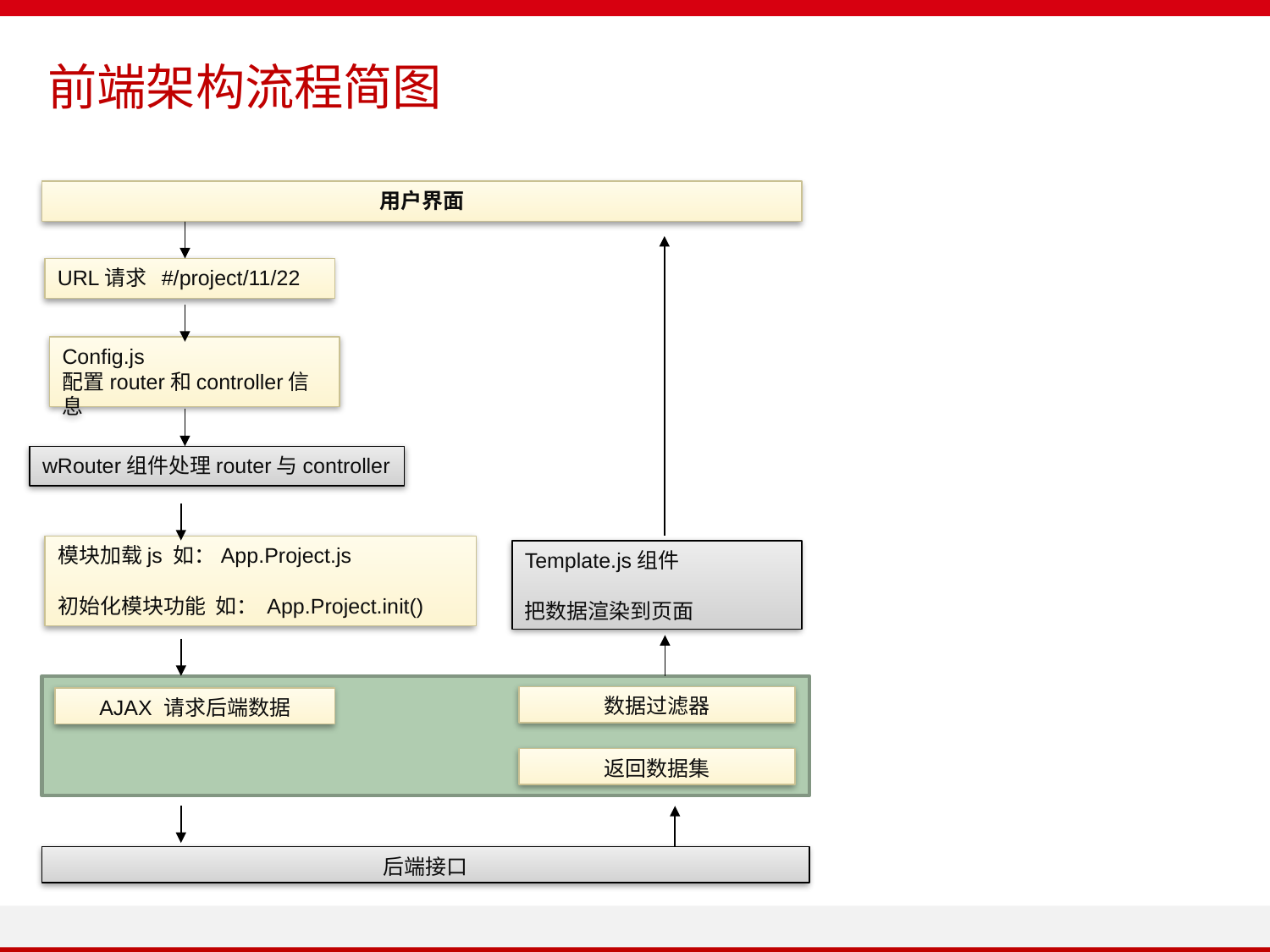

前端架构流程简图
用户界面
URL请求  #/project/11/22
Config.js
配置router和controller信息

wRouter组件处理router与controller
模块加载js 如：App.Project.js

初始化模块功能  如： App.Project.init()

Template.js组件

把数据渲染到页面

数据过滤器
AJAX 请求后端数据
返回数据集
后端接口